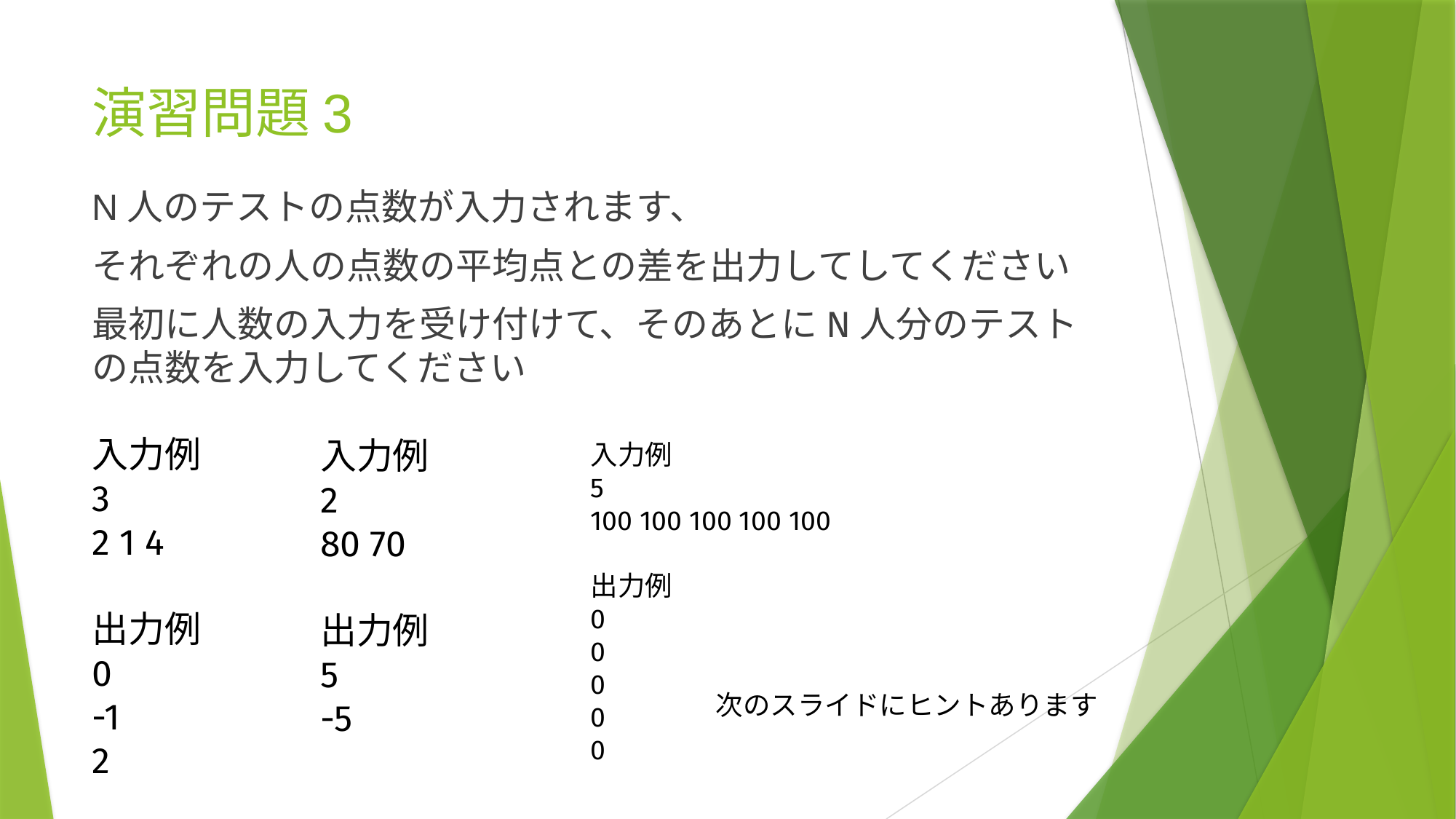

# 演習問題3
N人のテストの点数が入力されます、
それぞれの人の点数の平均点との差を出力してしてください
最初に人数の入力を受け付けて、そのあとにN人分のテストの点数を入力してください

入力例
3
2 1 4

出力例
0
-1
2

入力例
2
80 70

出力例
5
-5

入力例
5
100 100 100 100 100

出力例
0
0
0
0
0

次のスライドにヒントあります